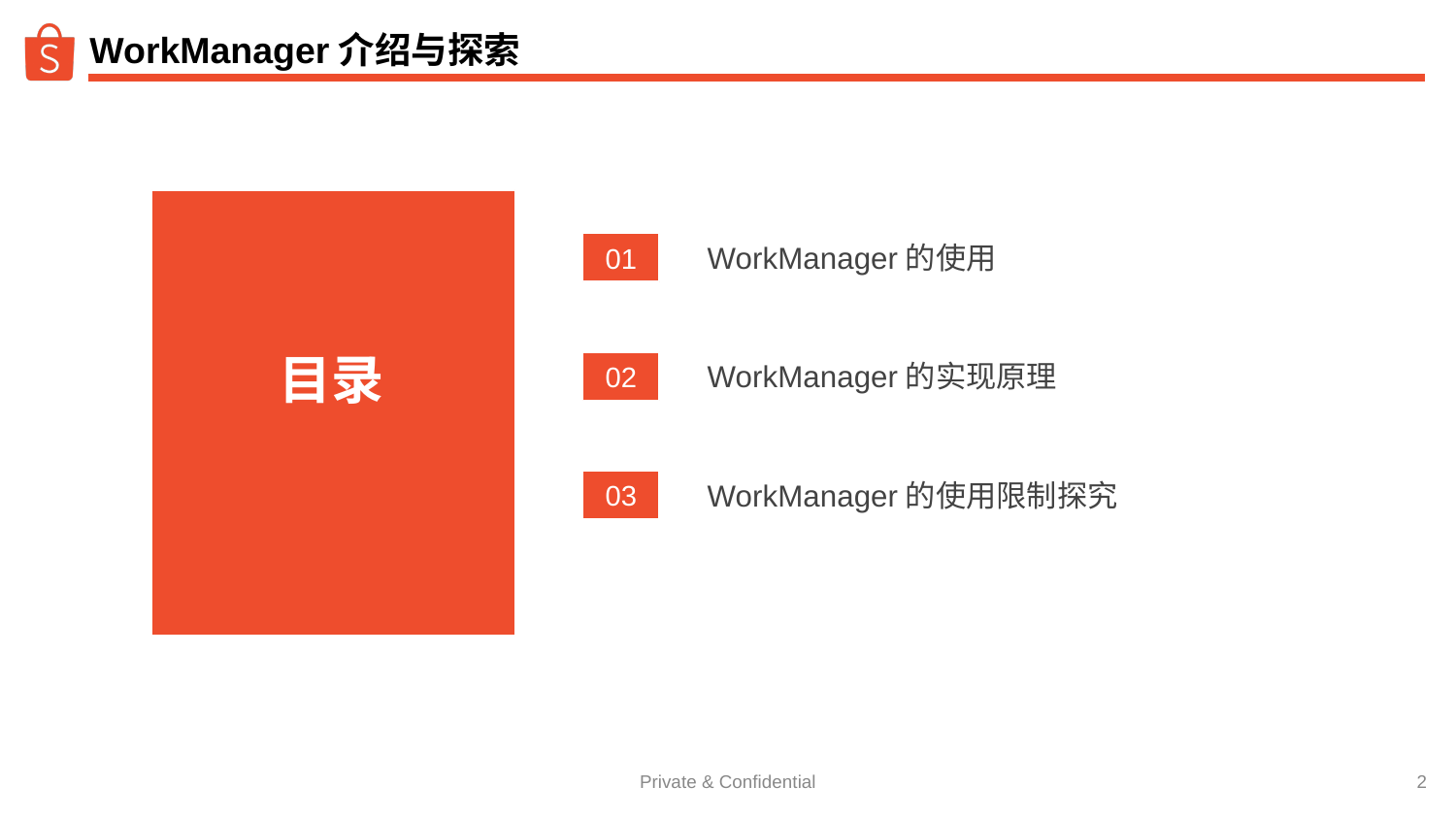

# WorkManager介绍与探索

WorkManager的使用
 01
目录

WorkManager的实现原理
 02
简介
WorkManager的使用限制探究
 03
2